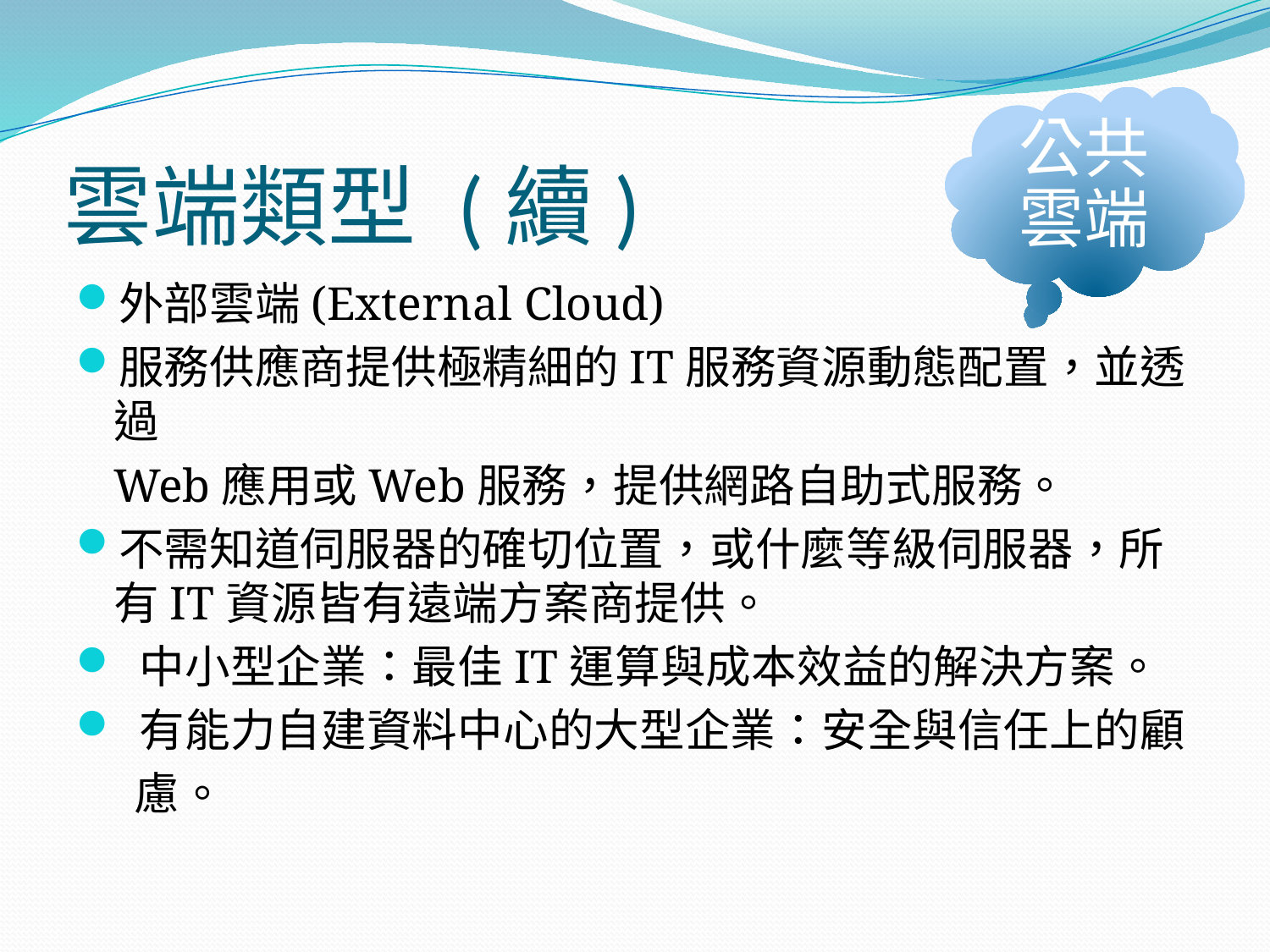

公共雲端
# 雲端類型 (續)
外部雲端(External Cloud)
服務供應商提供極精細的IT服務資源動態配置，並透過
	Web應用或Web服務，提供網路自助式服務。
不需知道伺服器的確切位置，或什麼等級伺服器，所有IT資源皆有遠端方案商提供。
 中小型企業：最佳IT運算與成本效益的解決方案。
 有能力自建資料中心的大型企業：安全與信任上的顧
	 慮。